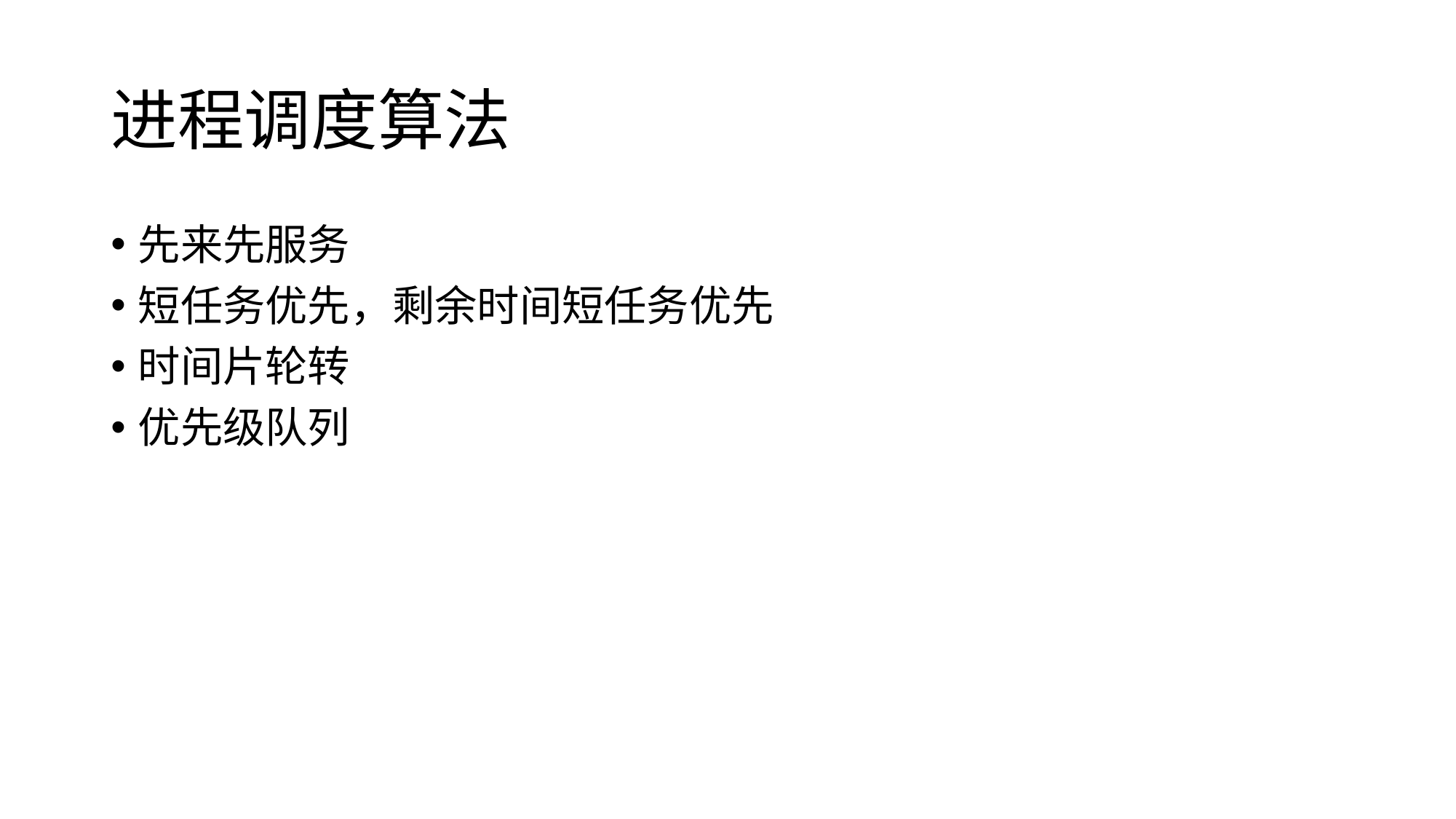

# 进程调度算法
先来先服务
短任务优先，剩余时间短任务优先
时间片轮转
优先级队列